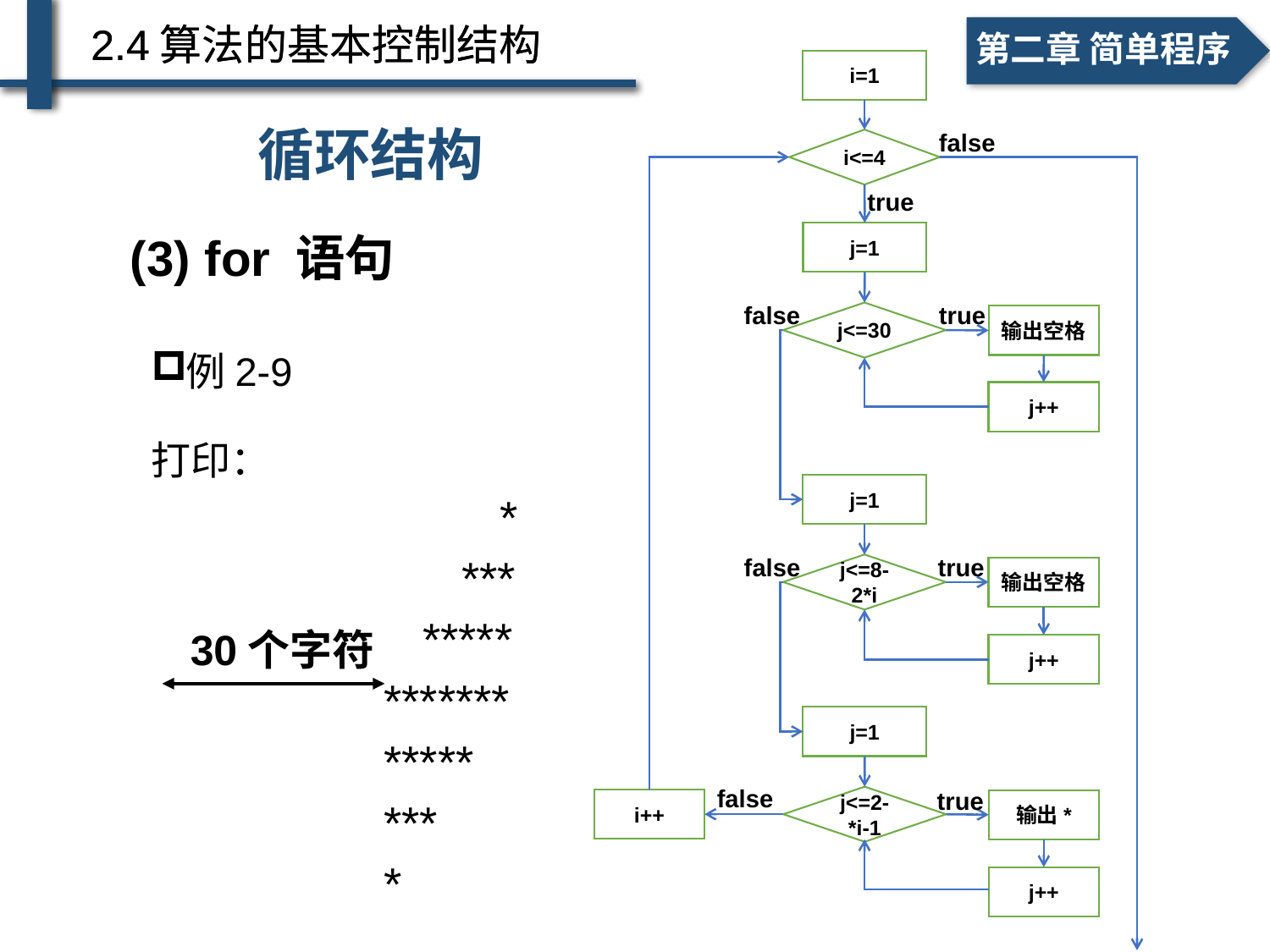

2.4算法的基本控制结构
2.4算法的基本控制结构
一、个人简介
二、学术成绩
一、个人简介

第二章 简单程序
# 例2-8
i=1

循环结构
false
i<=4
true
j=1
(3) for 语句
false
true
j<=30
输出空格
例2-9
打印：
                           *
                        ***
                     *****
                  *******
                  *****
                  ***
                  *
j++
j=1
true
false
j<=8-2*i
输出空格
30个字符
j++
j=1
false
true
j<=2-*i-1
i++
输出*
j++
70